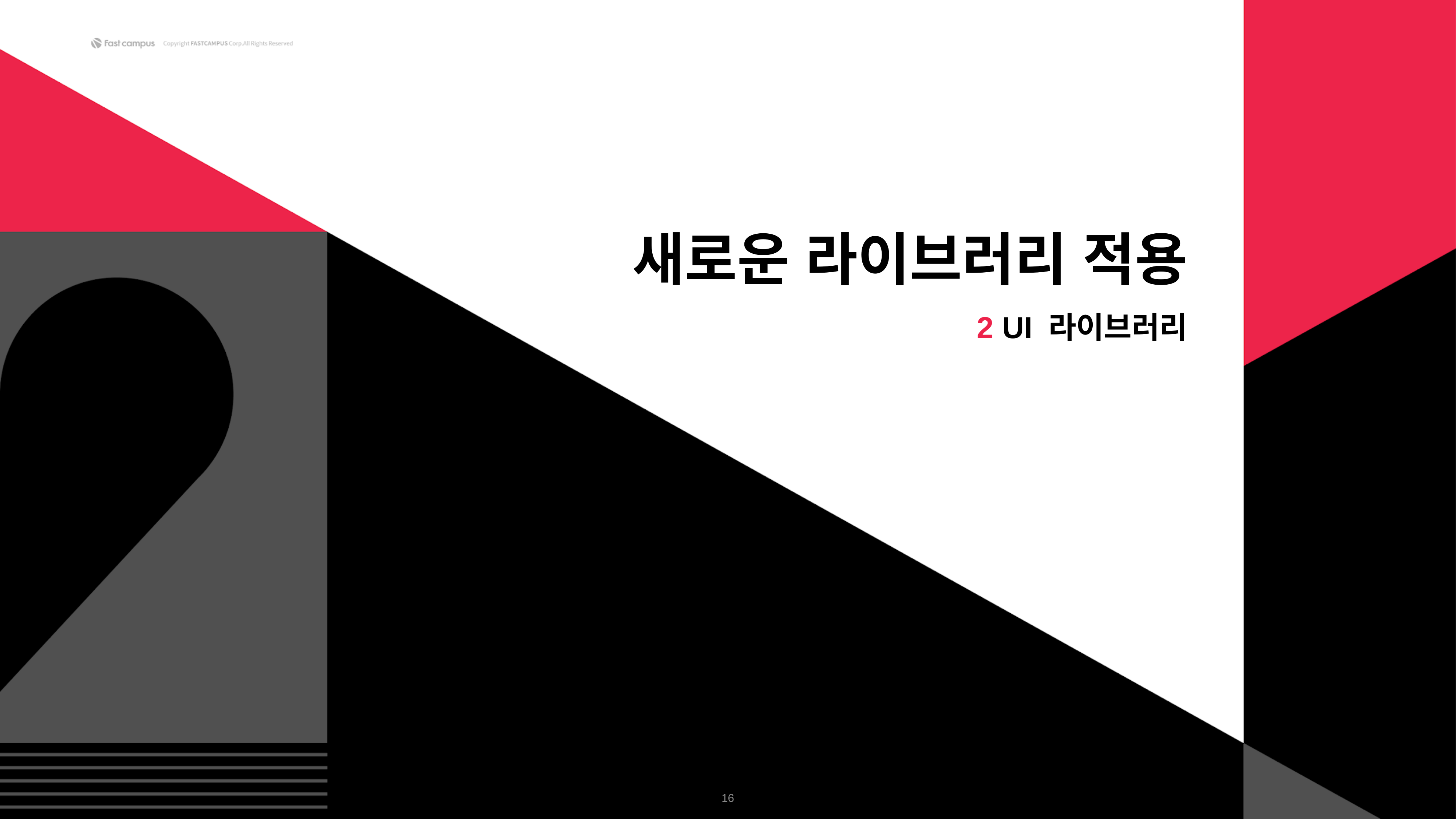

새로운 라이브러리 적용

2 UI 라이브러리
16